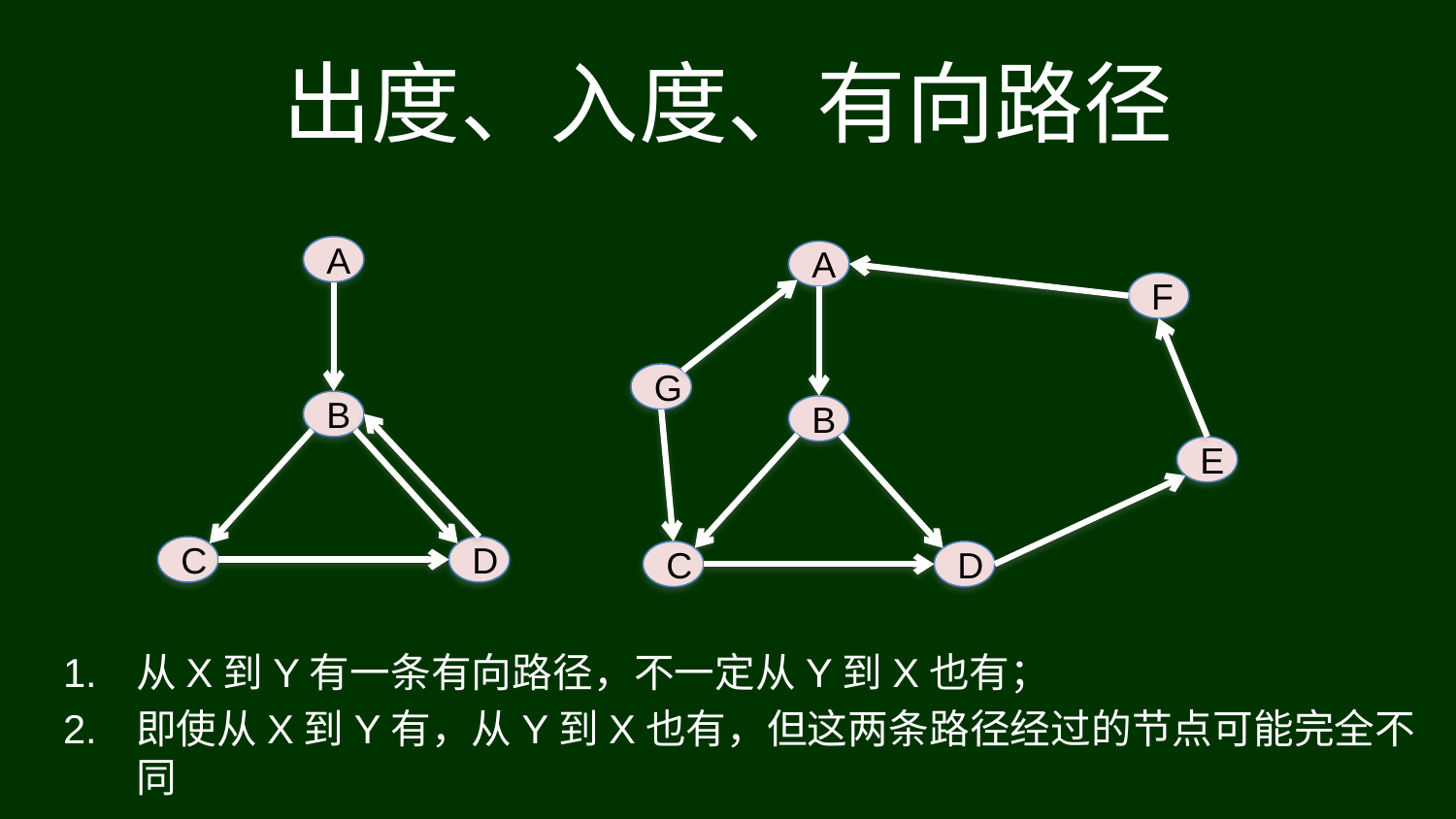

# 出度、入度、有向路径
A
A
F
G
B
B
E
C
D
C
D
从X到Y有一条有向路径，不一定从Y到X也有；
即使从X到Y有，从Y到X也有，但这两条路径经过的节点可能完全不同